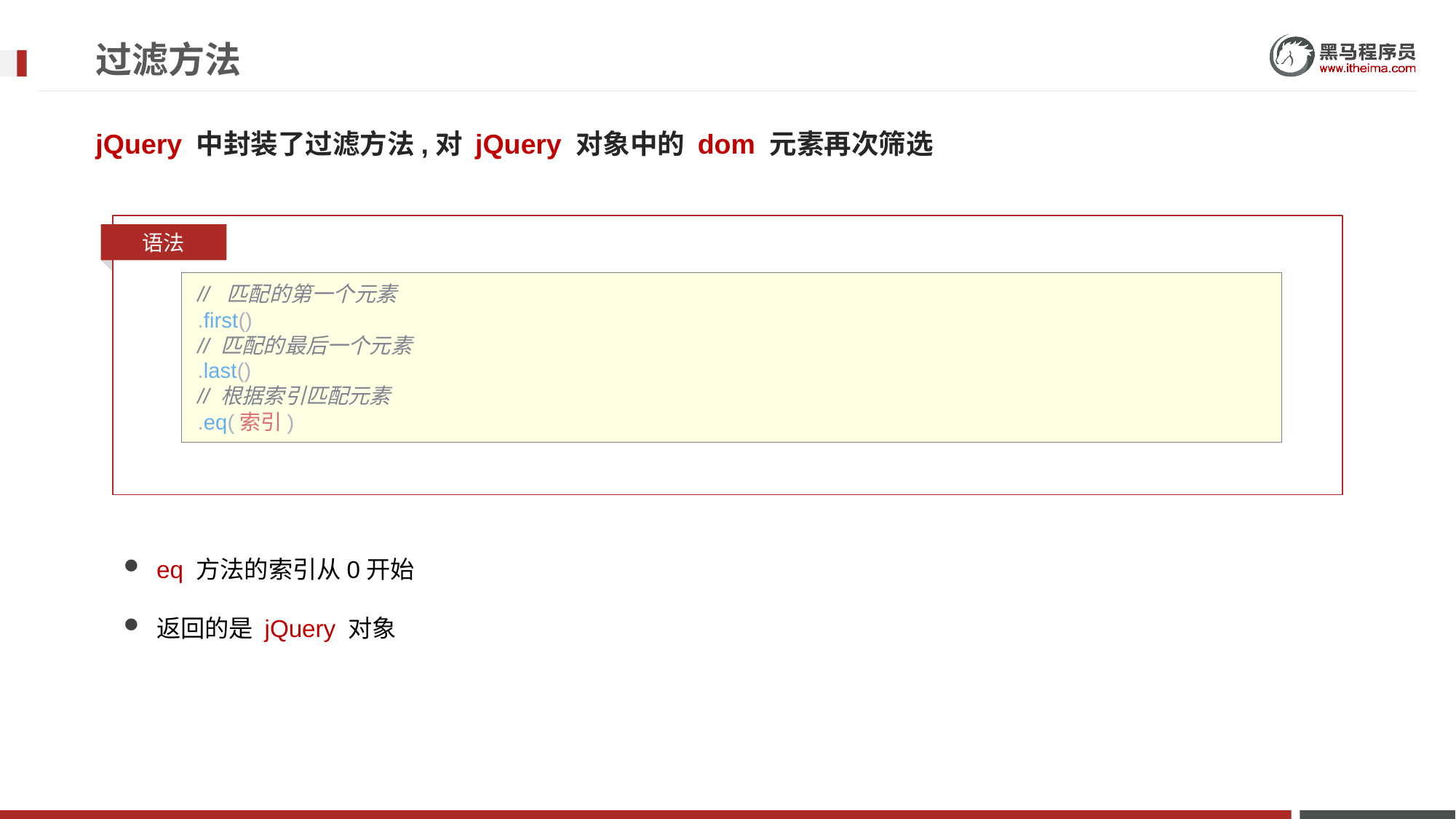

# 过滤方法
jQuery 中封装了过滤方法,对 jQuery 对象中的 dom 元素再次筛选

语法

      //  匹配的第一个元素
      .first()
      // 匹配的最后一个元素
      .last()
      // 根据索引匹配元素
      .eq(索引)
eq 方法的索引从0开始
返回的是 jQuery 对象